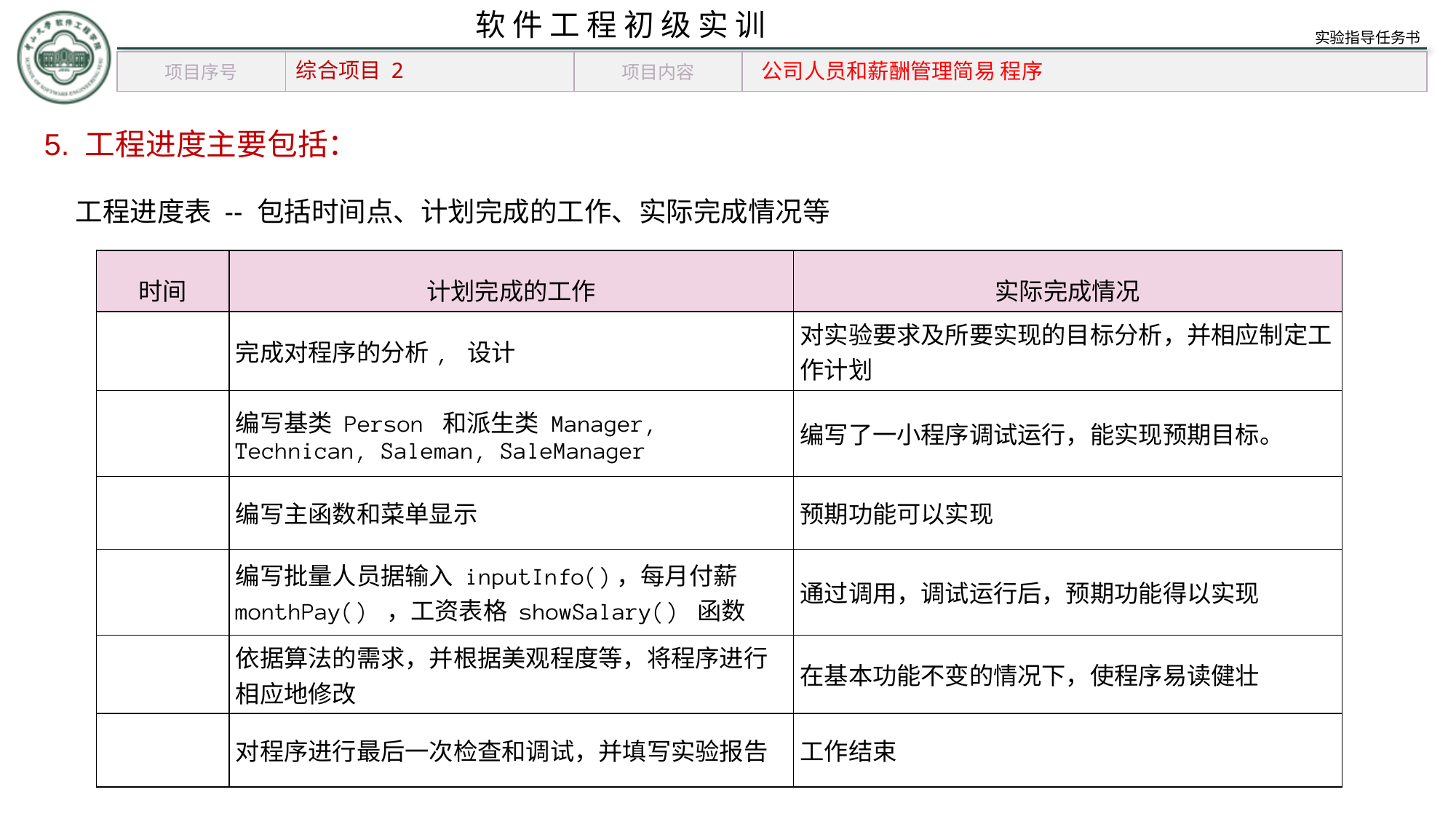

综合项目 2
公司人员和薪酬管理简易 程序
5. 工程进度主要包括：

    工程进度表 -- 包括时间点、计划完成的工作、实际完成情况等
| 时间 | 计划完成的工作 | 实际完成情况 |
| --- | --- | --- |
|  | 完成对程序的分析, 设计 | 对实验要求及所要实现的目标分析，并相应制定工作计划 |
|  | 编写基类 Person 和派生类 Manager, Technican, Saleman, SaleManager | 编写了一小程序调试运行，能实现预期目标。 |
|  | 编写主函数和菜单显示 | 预期功能可以实现 |
|  | 编写批量人员据输入 inputInfo()，每月付薪monthPay() ，工资表格 showSalary() 函数 | 通过调用，调试运行后，预期功能得以实现 |
|  | 依据算法的需求，并根据美观程度等，将程序进行相应地修改 | 在基本功能不变的情况下，使程序易读健壮 |
|  | 对程序进行最后一次检查和调试，并填写实验报告 | 工作结束 |